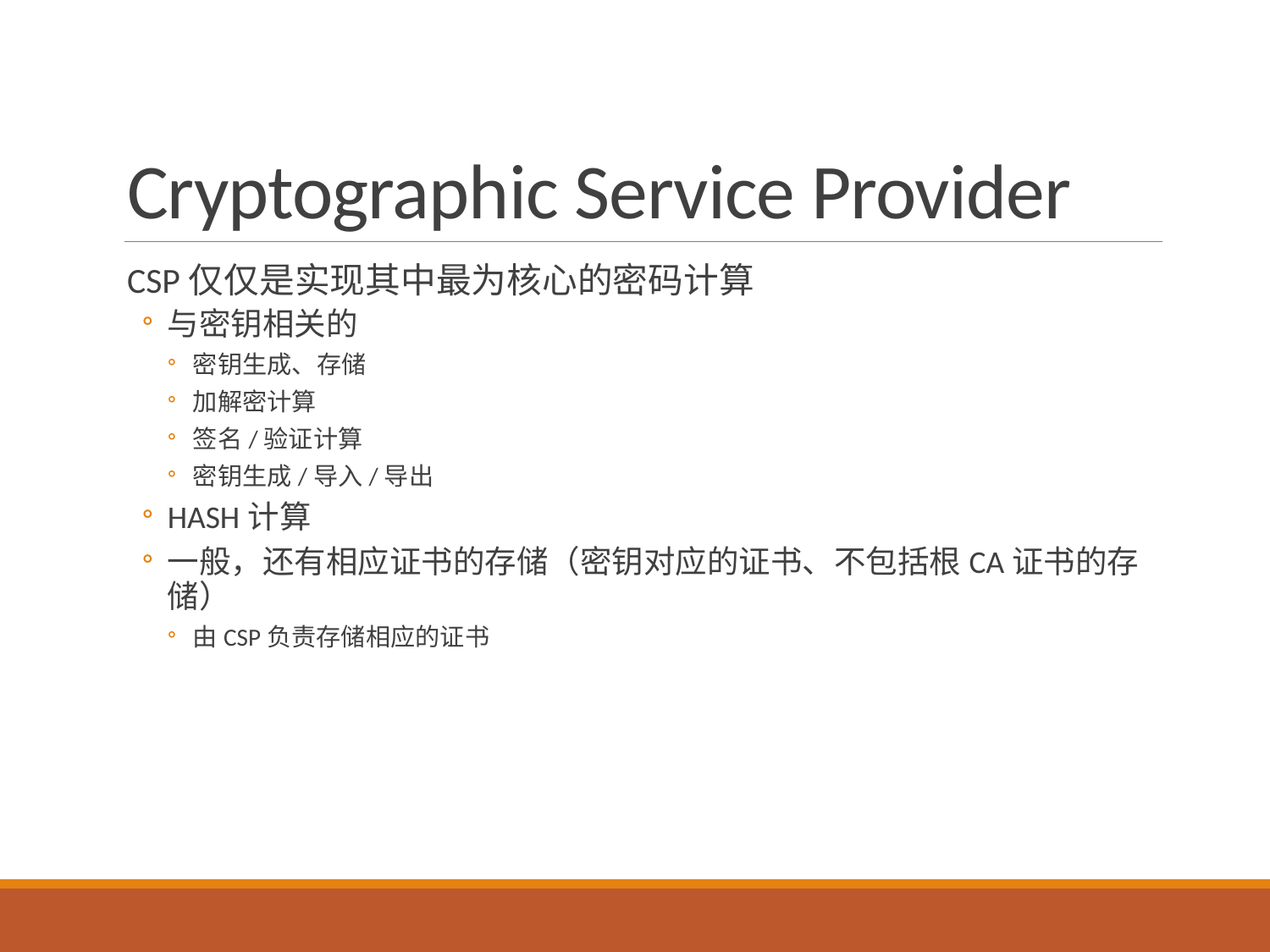

# Cryptographic Service Provider
CSP仅仅是实现其中最为核心的密码计算
与密钥相关的
密钥生成、存储
加解密计算
签名/验证计算
密钥生成/导入/导出
HASH计算
一般，还有相应证书的存储（密钥对应的证书、不包括根CA证书的存储）
由CSP负责存储相应的证书
23